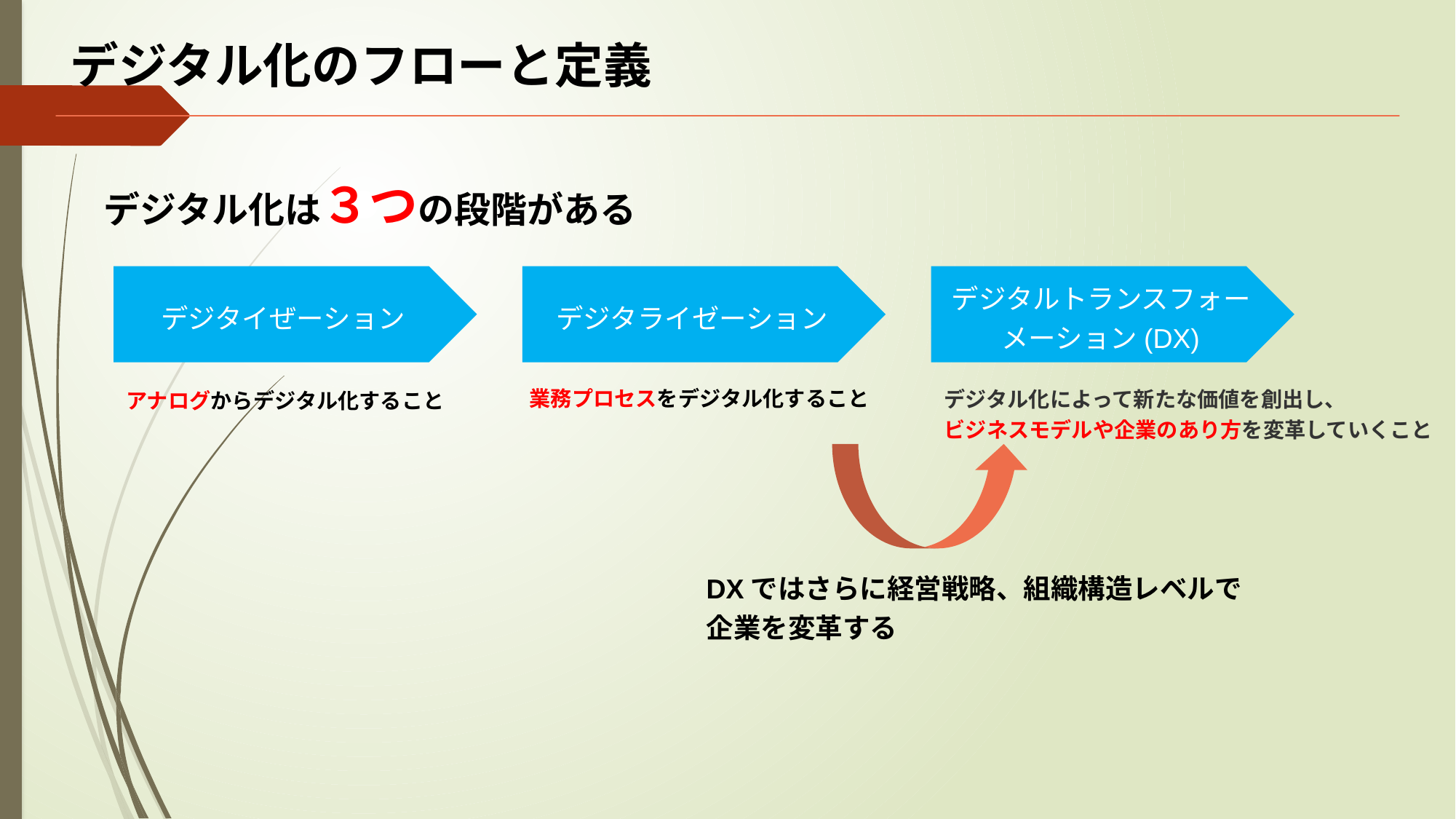

デジタル化のフローと定義
デジタル化は３つの段階がある
デジタイぜーション
デジタライゼーション
デジタルトランスフォーメーション(DX)
業務プロセスをデジタル化すること
デジタル化によって新たな価値を創出し、
ビジネスモデルや企業のあり方を変革していくこと
アナログからデジタル化すること

DXではさらに経営戦略、組織構造レベルで
企業を変革する